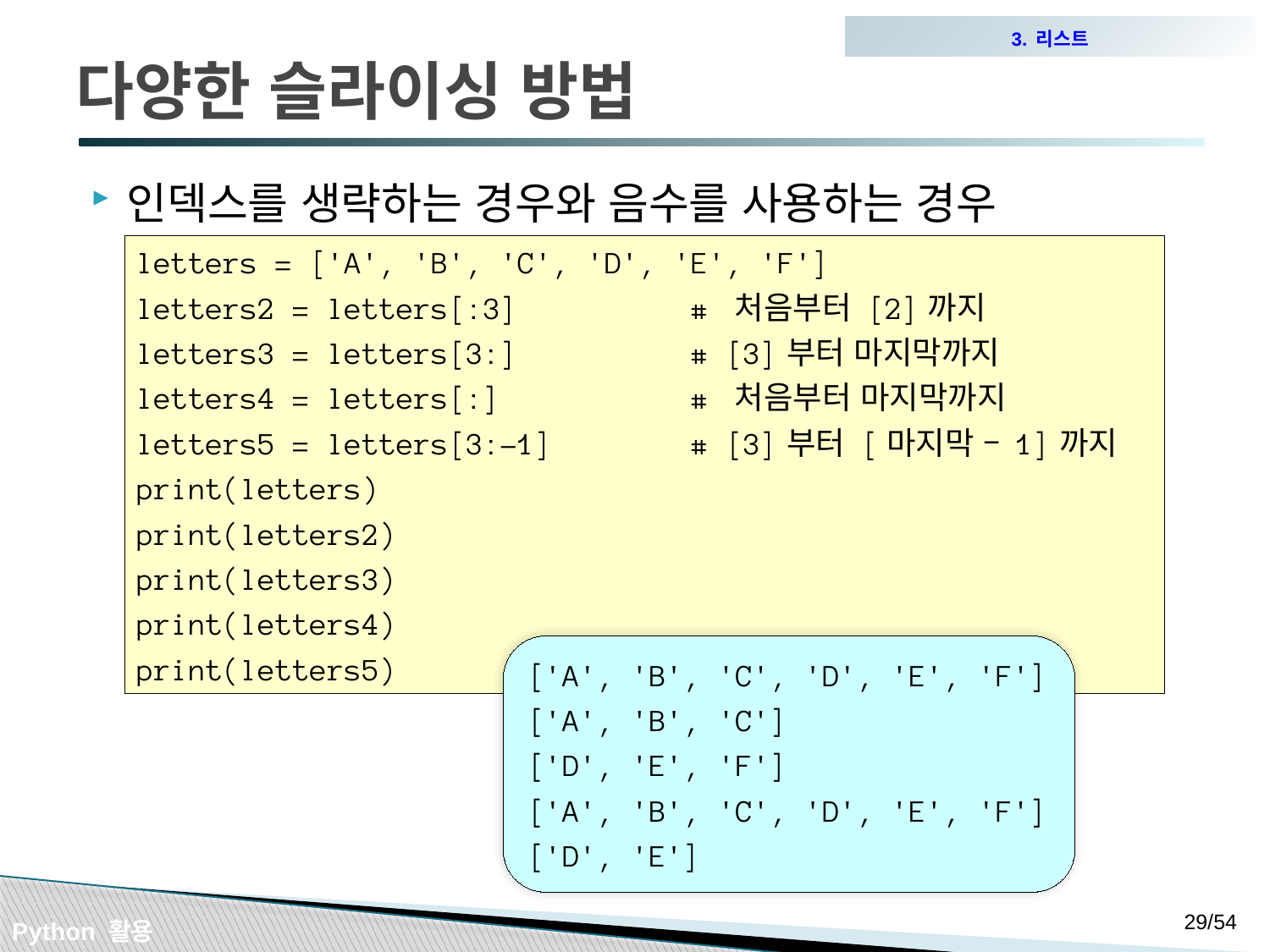

3. 리스트
# 다양한 슬라이싱 방법
인덱스를 생략하는 경우와 음수를 사용하는 경우
letters = ['A', 'B', 'C', 'D', 'E', 'F']
letters2 = letters[:3]          # 처음부터 [2]까지
letters3 = letters[3:]          # [3]부터 마지막까지
letters4 = letters[:]           # 처음부터 마지막까지
letters5 = letters[3:-1]        # [3]부터 [마지막 – 1]까지
print(letters)
print(letters2)
print(letters3)
print(letters4)
print(letters5)
['A', 'B', 'C', 'D', 'E', 'F']
['A', 'B', 'C']
['D', 'E', 'F']
['A', 'B', 'C', 'D', 'E', 'F']
['D', 'E']
29